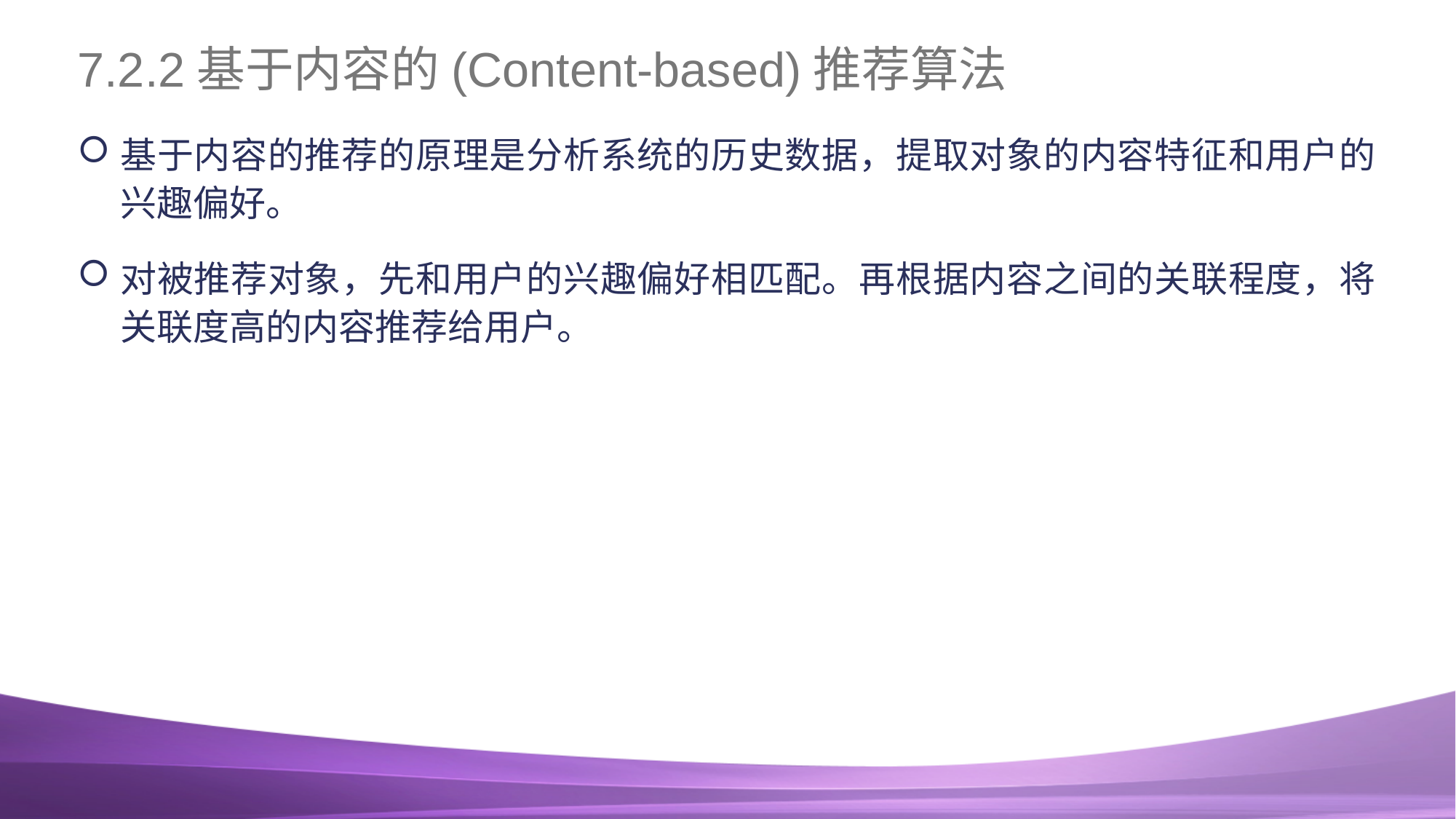

# 7.2.2基于内容的(Content-based)推荐算法
基于内容的推荐的原理是分析系统的历史数据，提取对象的内容特征和用户的兴趣偏好。
对被推荐对象，先和用户的兴趣偏好相匹配。再根据内容之间的关联程度，将关联度高的内容推荐给用户。